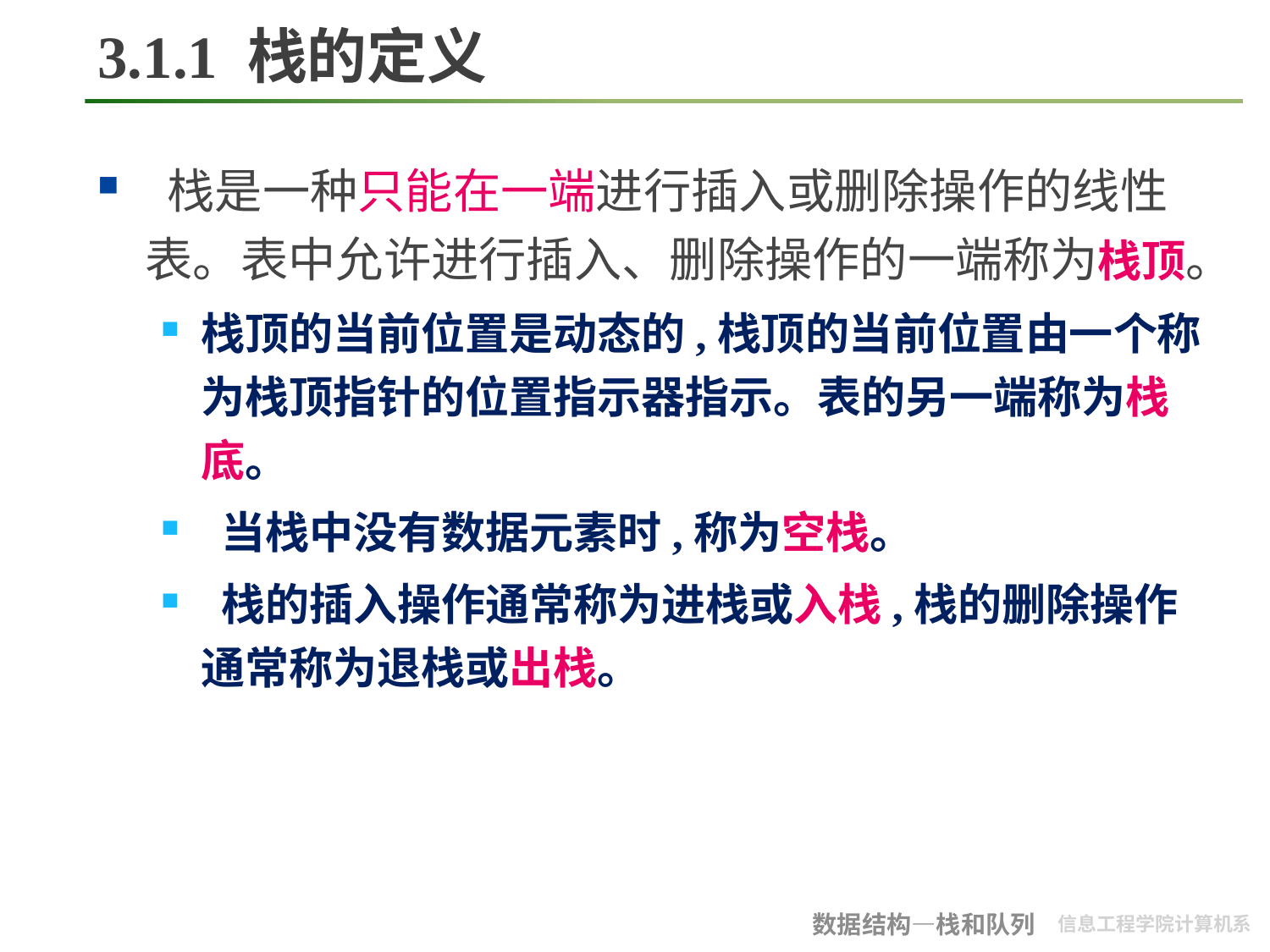

# 3.1.1 栈的定义
 栈是一种只能在一端进行插入或删除操作的线性表。表中允许进行插入、删除操作的一端称为栈顶。
栈顶的当前位置是动态的,栈顶的当前位置由一个称为栈顶指针的位置指示器指示。表的另一端称为栈底。
 当栈中没有数据元素时,称为空栈。
 栈的插入操作通常称为进栈或入栈,栈的删除操作通常称为退栈或出栈。